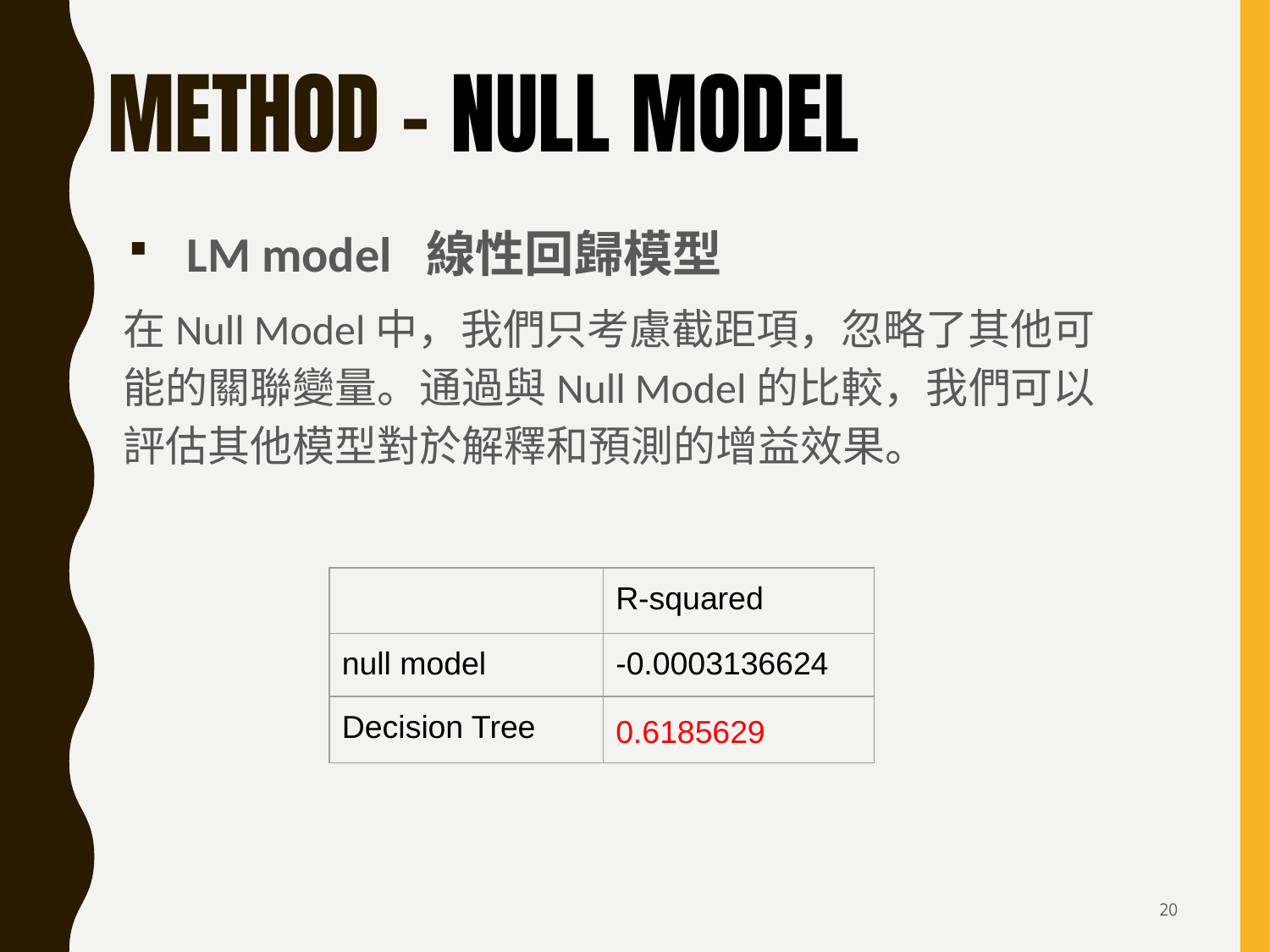

# METHOD - NULL MODEL
LM model  線性回歸模型
在Null Model中，我們只考慮截距項，忽略了其他可能的關聯變量。通過與Null Model的比較，我們可以評估其他模型對於解釋和預測的增益效果。

|  | R-squared |
| --- | --- |
| null model | -0.0003136624 |
| Decision Tree | 0.6185629 |
20